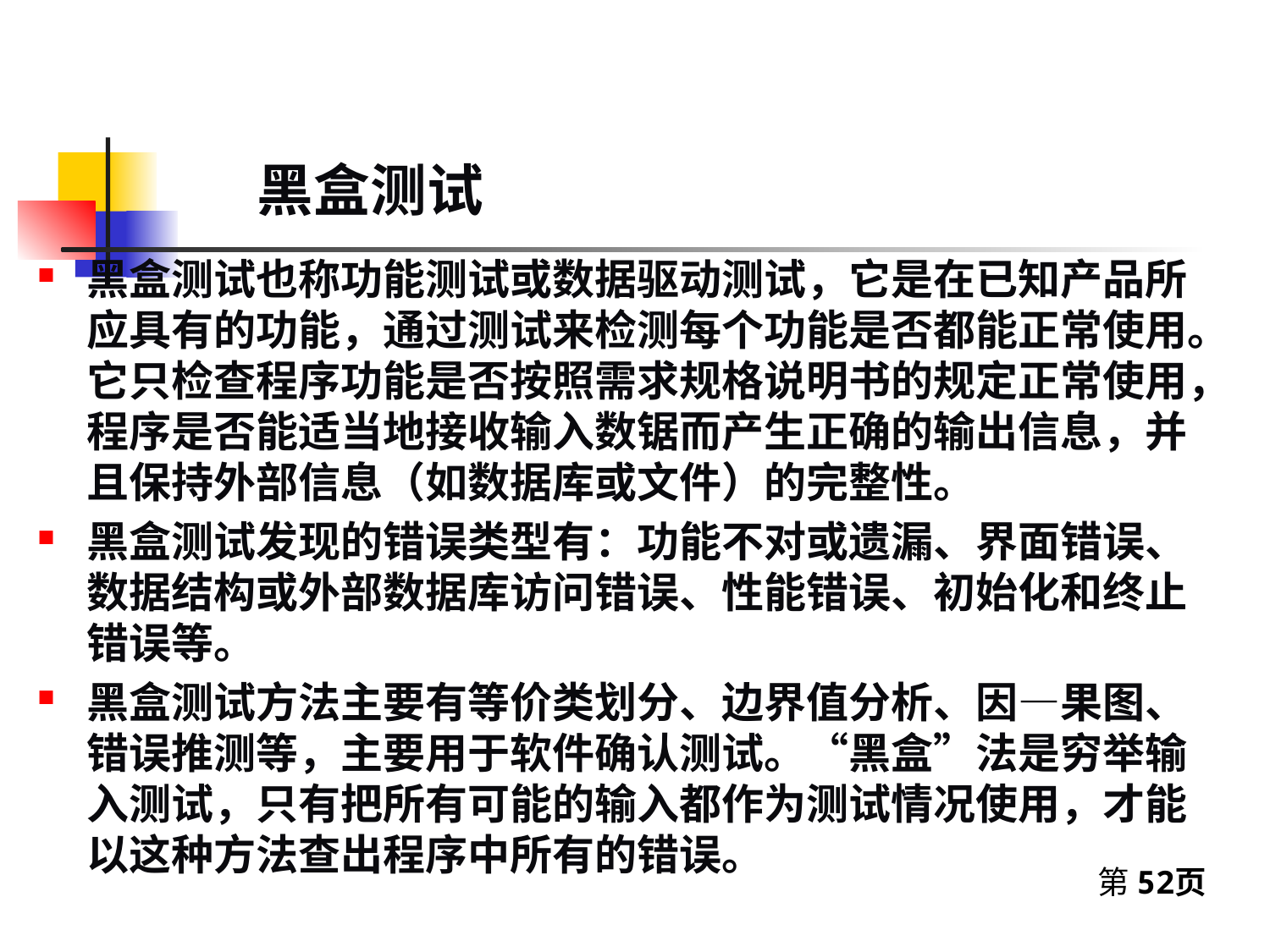

黑盒测试
黑盒测试也称功能测试或数据驱动测试，它是在已知产品所应具有的功能，通过测试来检测每个功能是否都能正常使用。它只检查程序功能是否按照需求规格说明书的规定正常使用，程序是否能适当地接收输入数锯而产生正确的输出信息，并且保持外部信息（如数据库或文件）的完整性。
黑盒测试发现的错误类型有：功能不对或遗漏、界面错误、数据结构或外部数据库访问错误、性能错误、初始化和终止错误等。
黑盒测试方法主要有等价类划分、边界值分析、因—果图、错误推测等，主要用于软件确认测试。“黑盒”法是穷举输入测试，只有把所有可能的输入都作为测试情况使用，才能以这种方法查出程序中所有的错误。